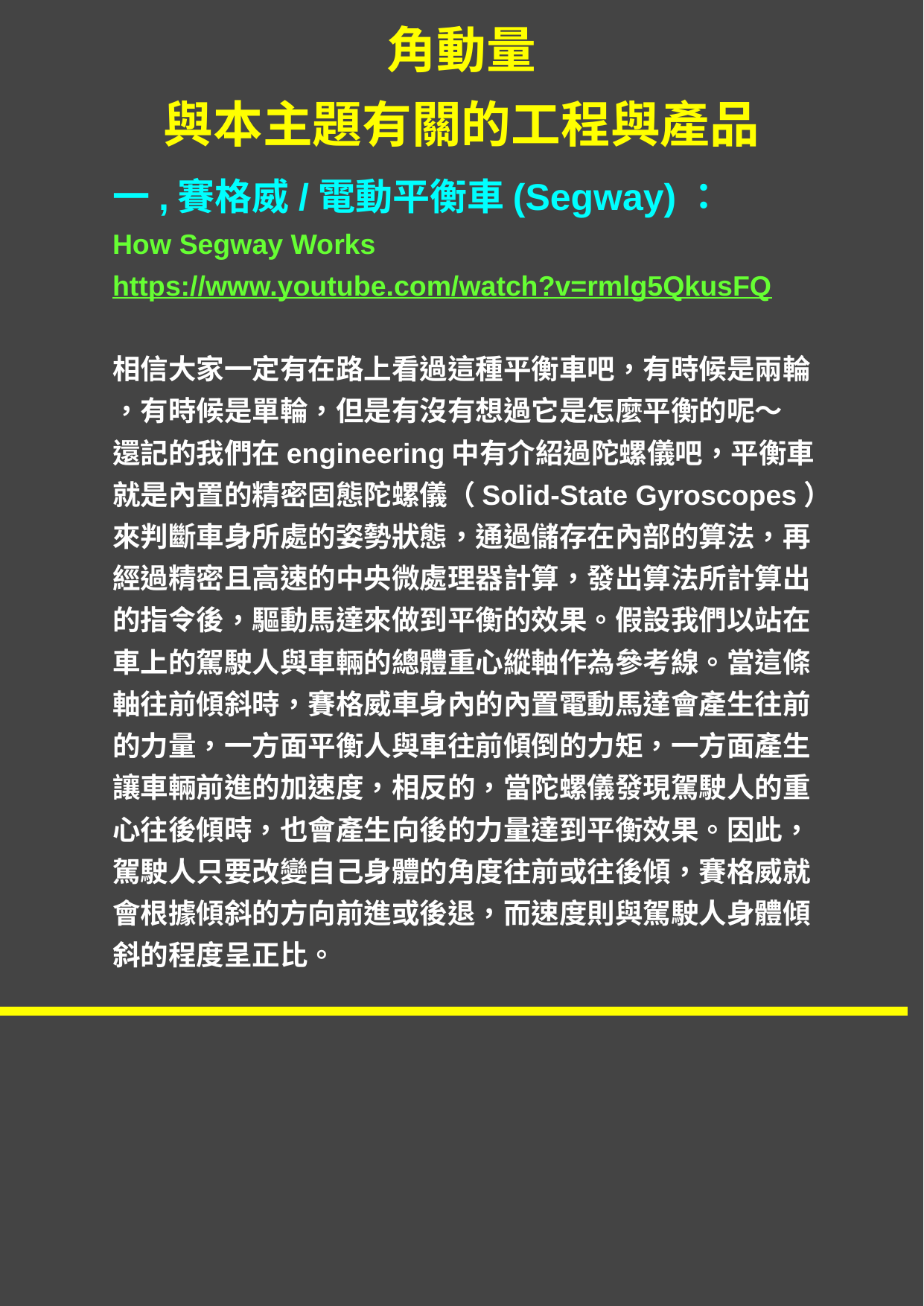

角動量
與本主題有關的工程與產品
一,賽格威/電動平衡車(Segway)：
How Segway Works
https://www.youtube.com/watch?v=rmlg5QkusFQ

相信大家一定有在路上看過這種平衡車吧，有時候是兩輪
，有時候是單輪，但是有沒有想過它是怎麼平衡的呢～
還記的我們在engineering中有介紹過陀螺儀吧，平衡車
就是內置的精密固態陀螺儀（Solid-State Gyroscopes）
來判斷車身所處的姿勢狀態，通過儲存在內部的算法，再
經過精密且高速的中央微處理器計算，發出算法所計算出
的指令後，驅動馬達來做到平衡的效果。假設我們以站在
車上的駕駛人與車輛的總體重心縱軸作為參考線。當這條
軸往前傾斜時，賽格威車身內的內置電動馬達會產生往前
的力量，一方面平衡人與車往前傾倒的力矩，一方面產生
讓車輛前進的加速度，相反的，當陀螺儀發現駕駛人的重
心往後傾時，也會產生向後的力量達到平衡效果。因此，
駕駛人只要改變自己身體的角度往前或往後傾，賽格威就
會根據傾斜的方向前進或後退，而速度則與駕駛人身體傾
斜的程度呈正比。